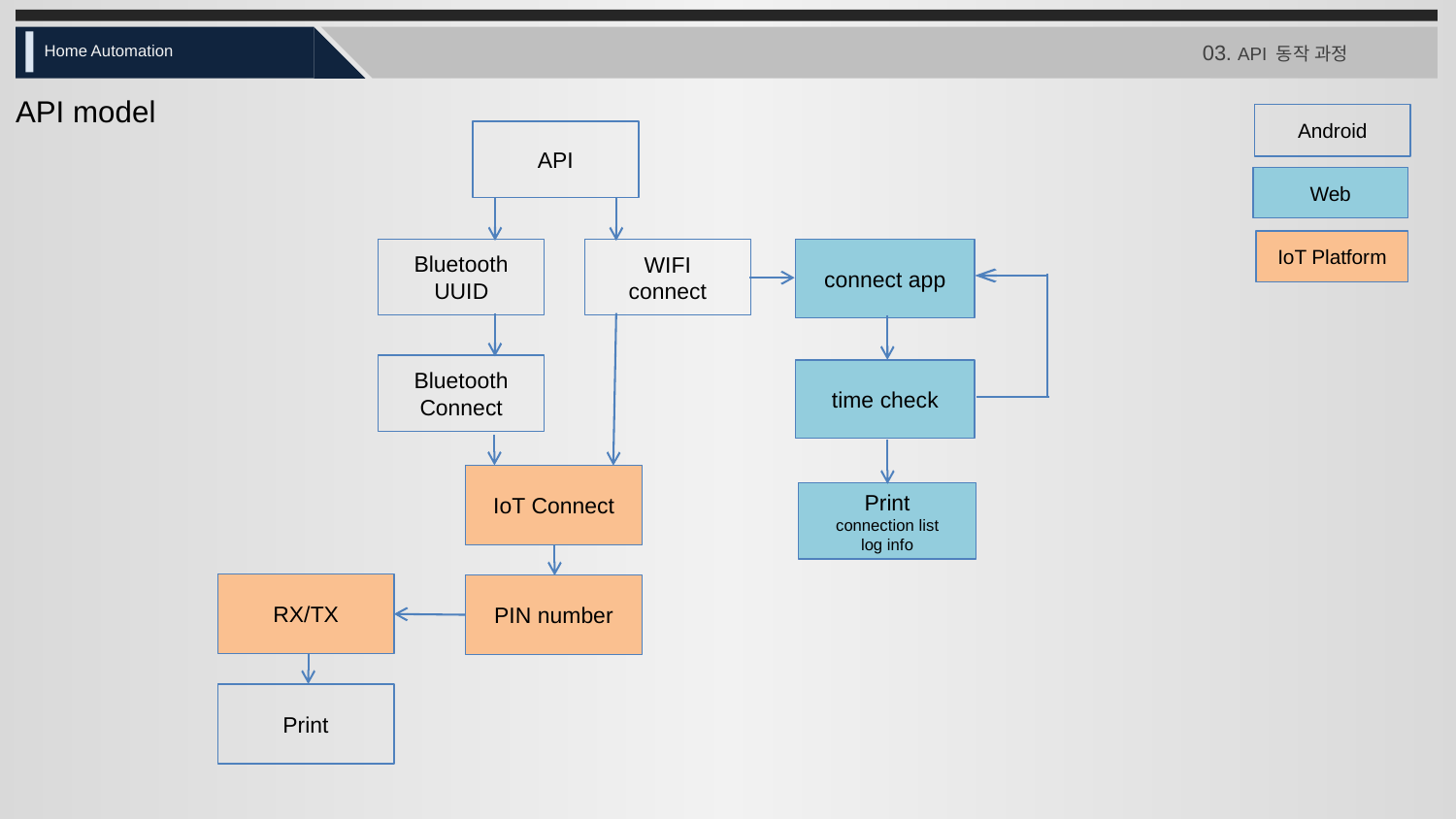

03. API 동작 과정
Home Automation
API model
Android
API
Web
IoT Platform
Bluetooth
UUID
WIFI
connect
connect app
Bluetooth Connect
time check
IoT Connect
Print
connection list
log info
RX/TX
PIN number
Print